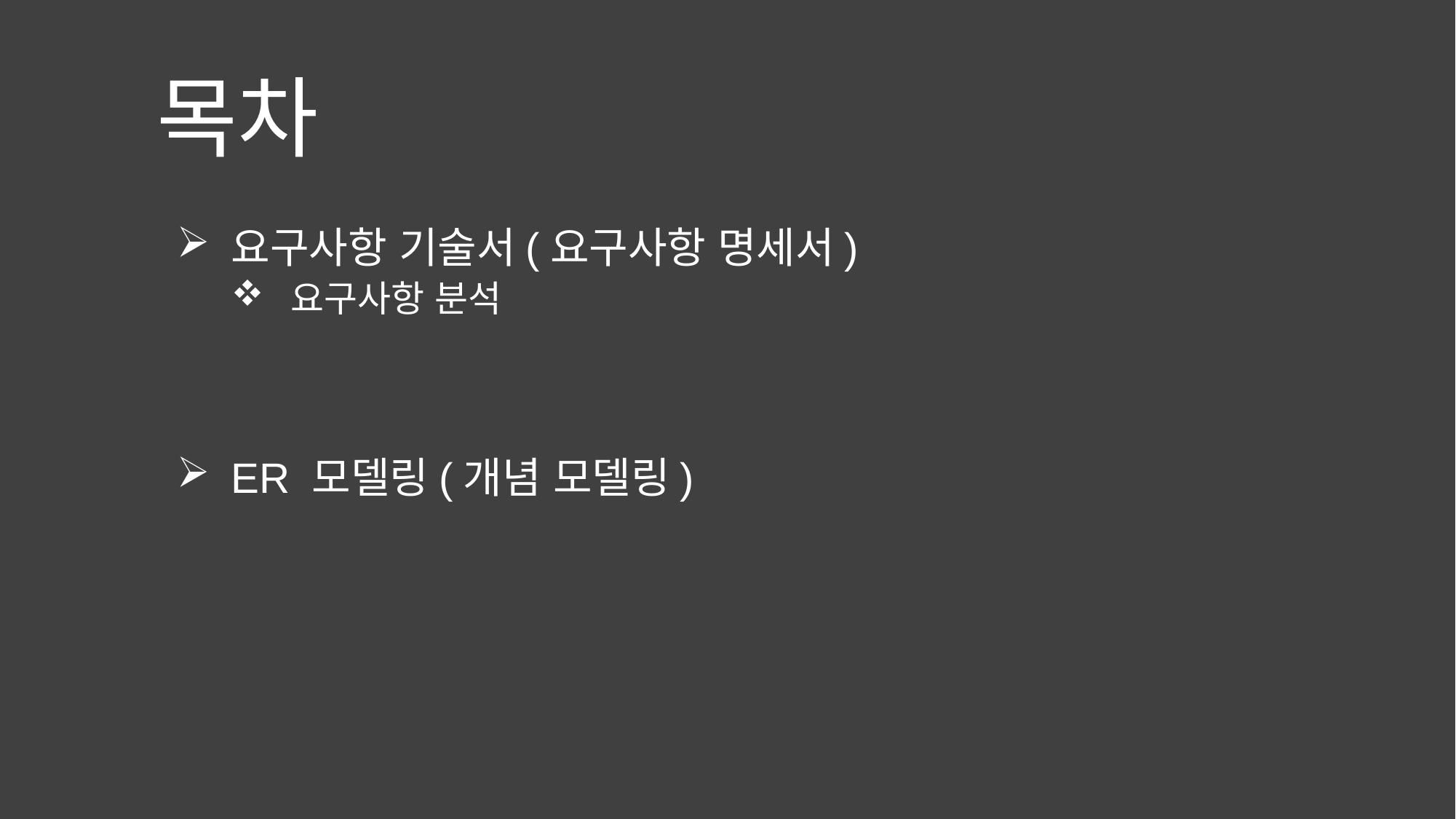

# 목차
요구사항 기술서(요구사항 명세서)
 요구사항 분석

ER 모델링(개념 모델링)